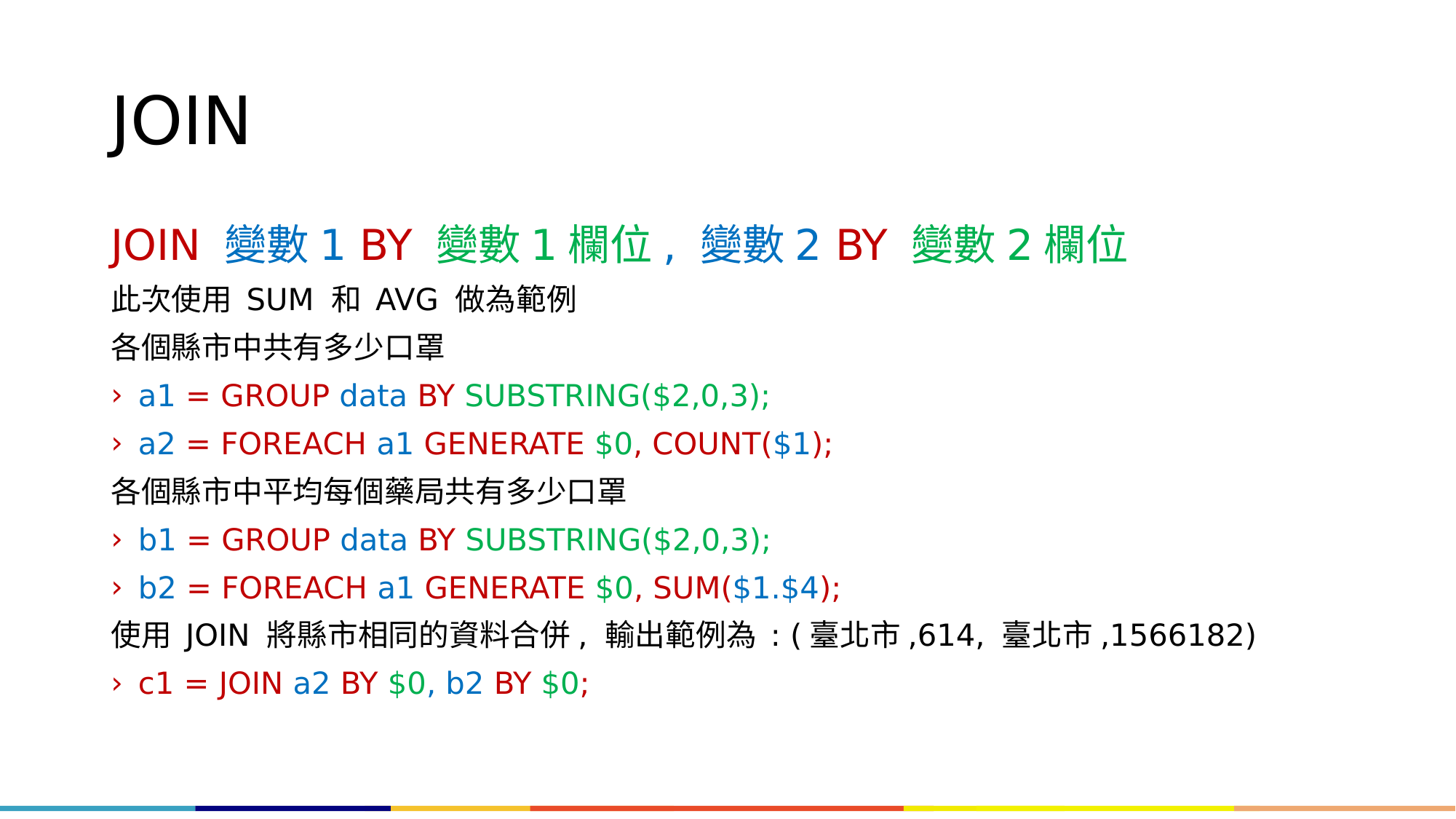

# JOIN
JOIN 變數1 BY 變數1欄位, 變數2 BY 變數2欄位
此次使用 SUM 和 AVG 做為範例
各個縣市中共有多少口罩
a1 = GROUP data BY SUBSTRING($2,0,3);
a2 = FOREACH a1 GENERATE $0, COUNT($1);
各個縣市中平均每個藥局共有多少口罩
b1 = GROUP data BY SUBSTRING($2,0,3);
b2 = FOREACH a1 GENERATE $0, SUM($1.$4);
使用 JOIN 將縣市相同的資料合併, 輸出範例為 : (臺北市,614, 臺北市,1566182)
c1 = JOIN a2 BY $0, b2 BY $0;